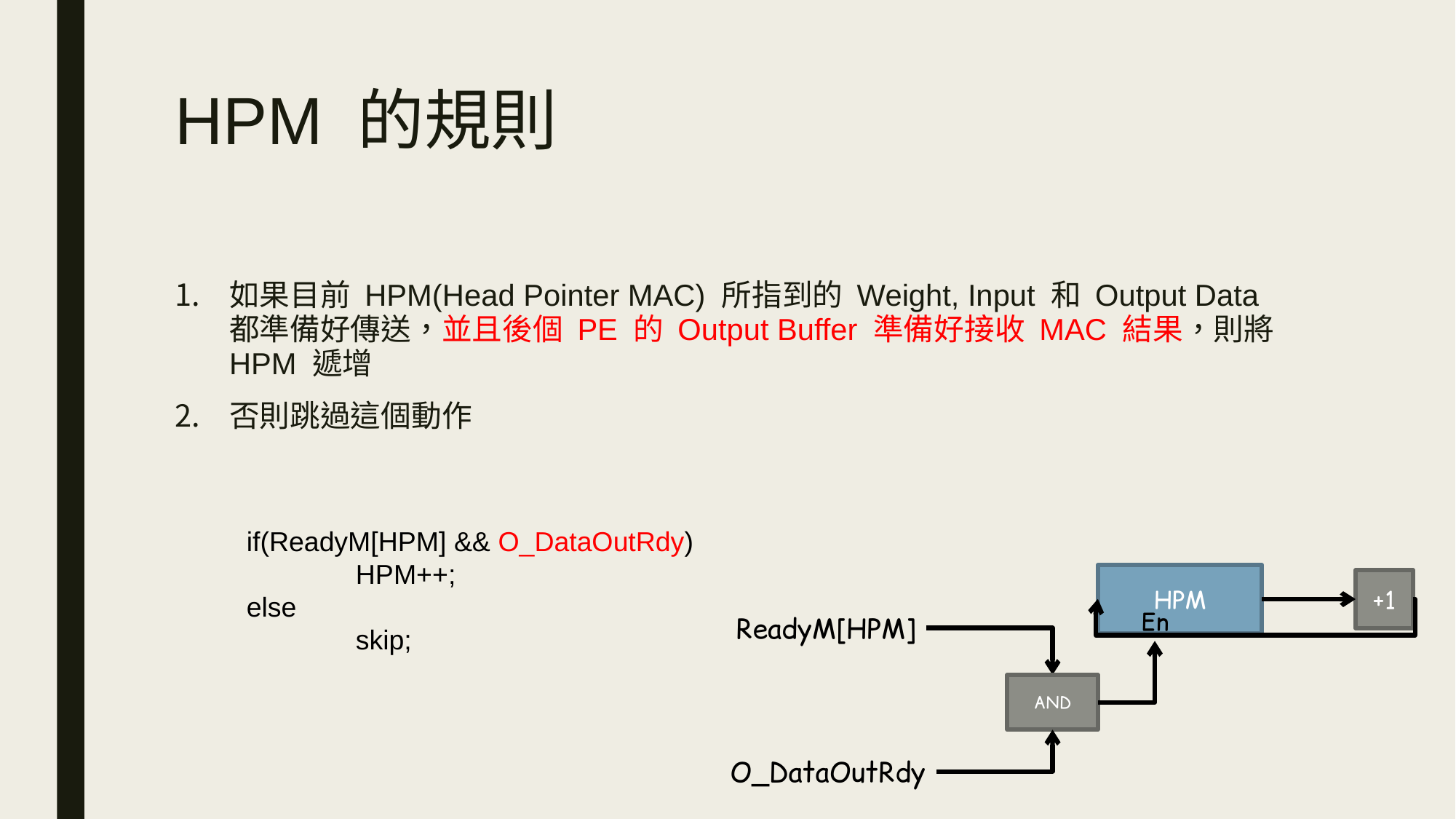

# HPM 的規則
如果目前 HPM(Head Pointer MAC) 所指到的 Weight, Input 和 Output Data 都準備好傳送，並且後個 PE 的 Output Buffer 準備好接收 MAC 結果，則將 HPM 遞增
否則跳過這個動作
if(ReadyM[HPM] && O_DataOutRdy)
	HPM++;
else
	skip;
HPM
+1
En
ReadyM[HPM]
AND
O_DataOutRdy